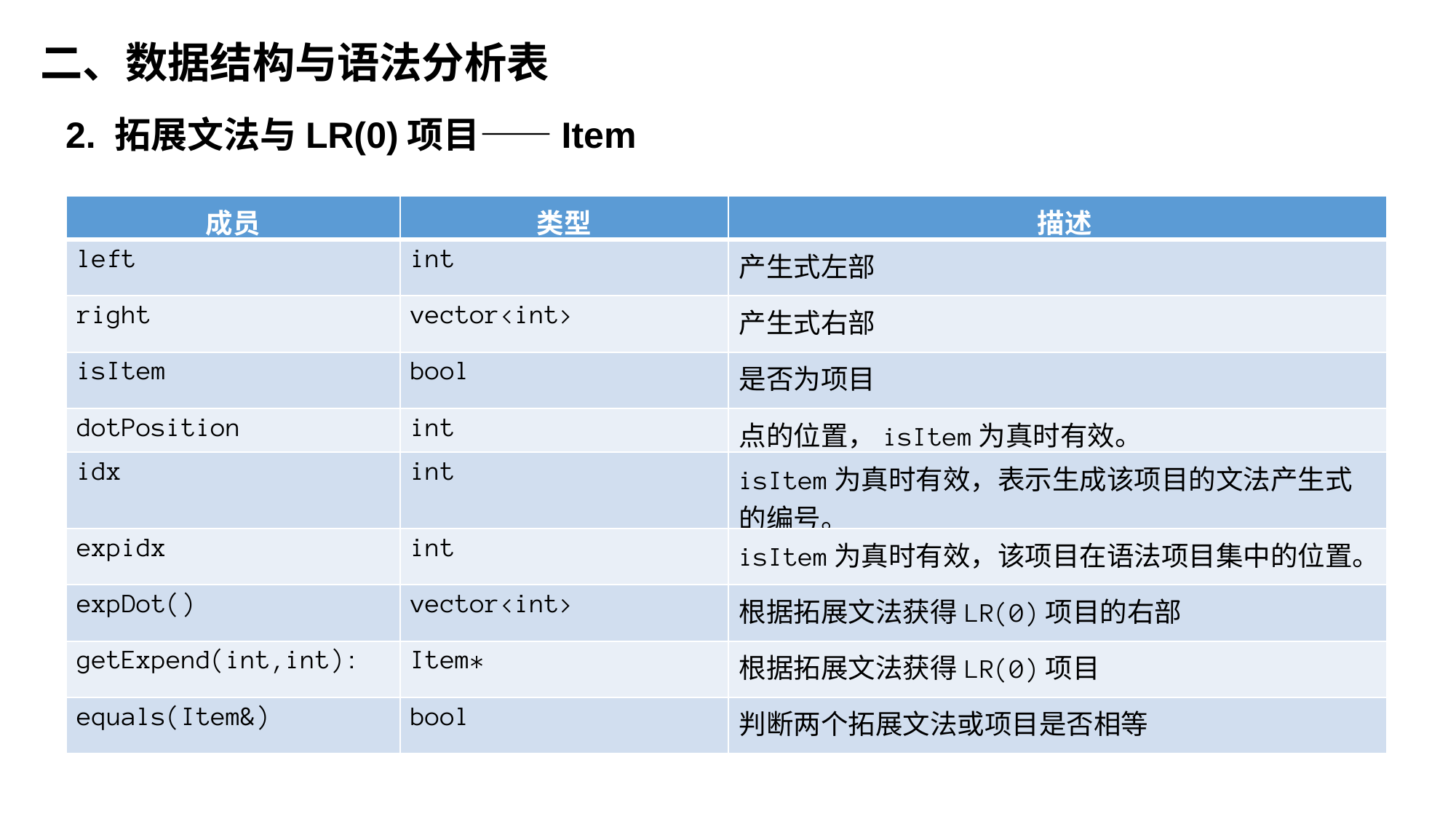

二、数据结构与语法分析表
2. 拓展文法与LR(0)项目——Item
| 成员 | 类型 | 描述 |
| --- | --- | --- |
| left | int | 产生式左部 |
| right | vector<int> | 产生式右部 |
| isItem | bool | 是否为项目 |
| dotPosition | int | 点的位置，isItem为真时有效。 |
| idx | int | isItem为真时有效，表示生成该项目的文法产生式的编号。 |
| expidx | int | isItem为真时有效，该项目在语法项目集中的位置。 |
| expDot() | vector<int> | 根据拓展文法获得LR(0)项目的右部 |
| getExpend(int,int): | Item\* | 根据拓展文法获得LR(0)项目 |
| equals(Item&) | bool | 判断两个拓展文法或项目是否相等 |